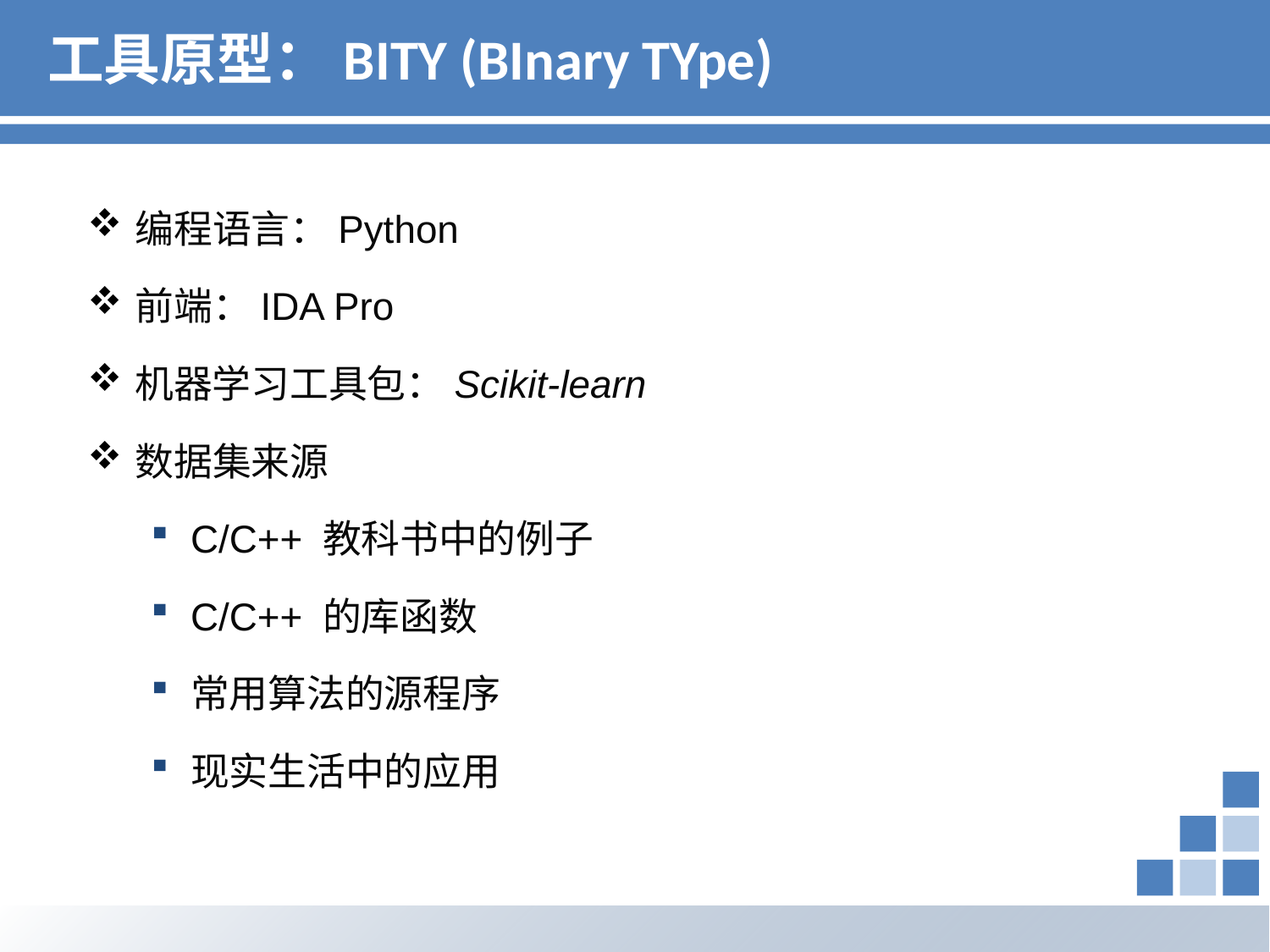

# 工具原型：BITY (BInary TYpe)

编程语言：Python
前端：IDA Pro
机器学习工具包：Scikit-learn
数据集来源
C/C++ 教科书中的例子
C/C++ 的库函数
常用算法的源程序
现实生活中的应用